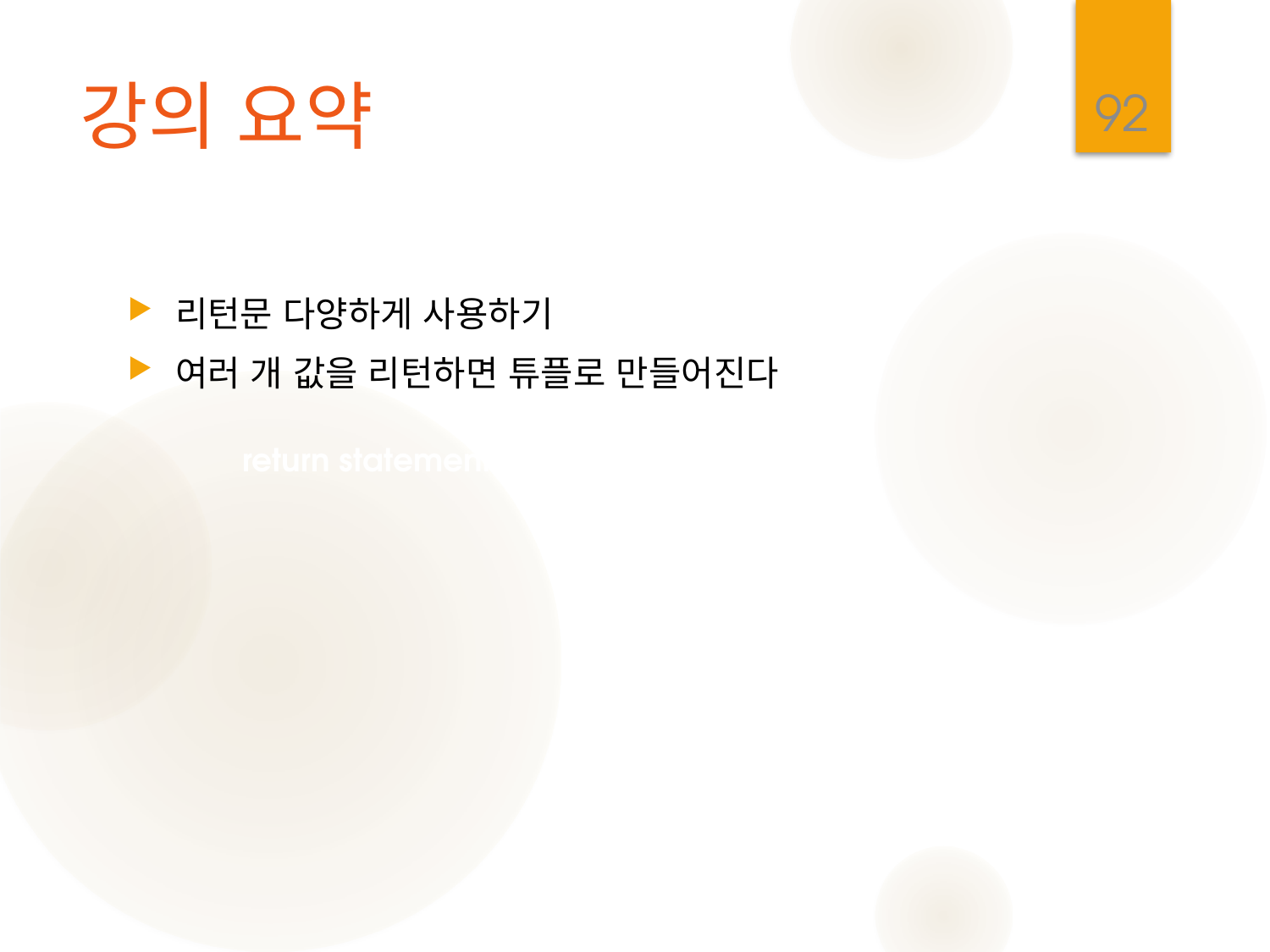

92
# 강의 요약
리턴문 다양하게 사용하기
여러 개 값을 리턴하면 튜플로 만들어진다

return statement